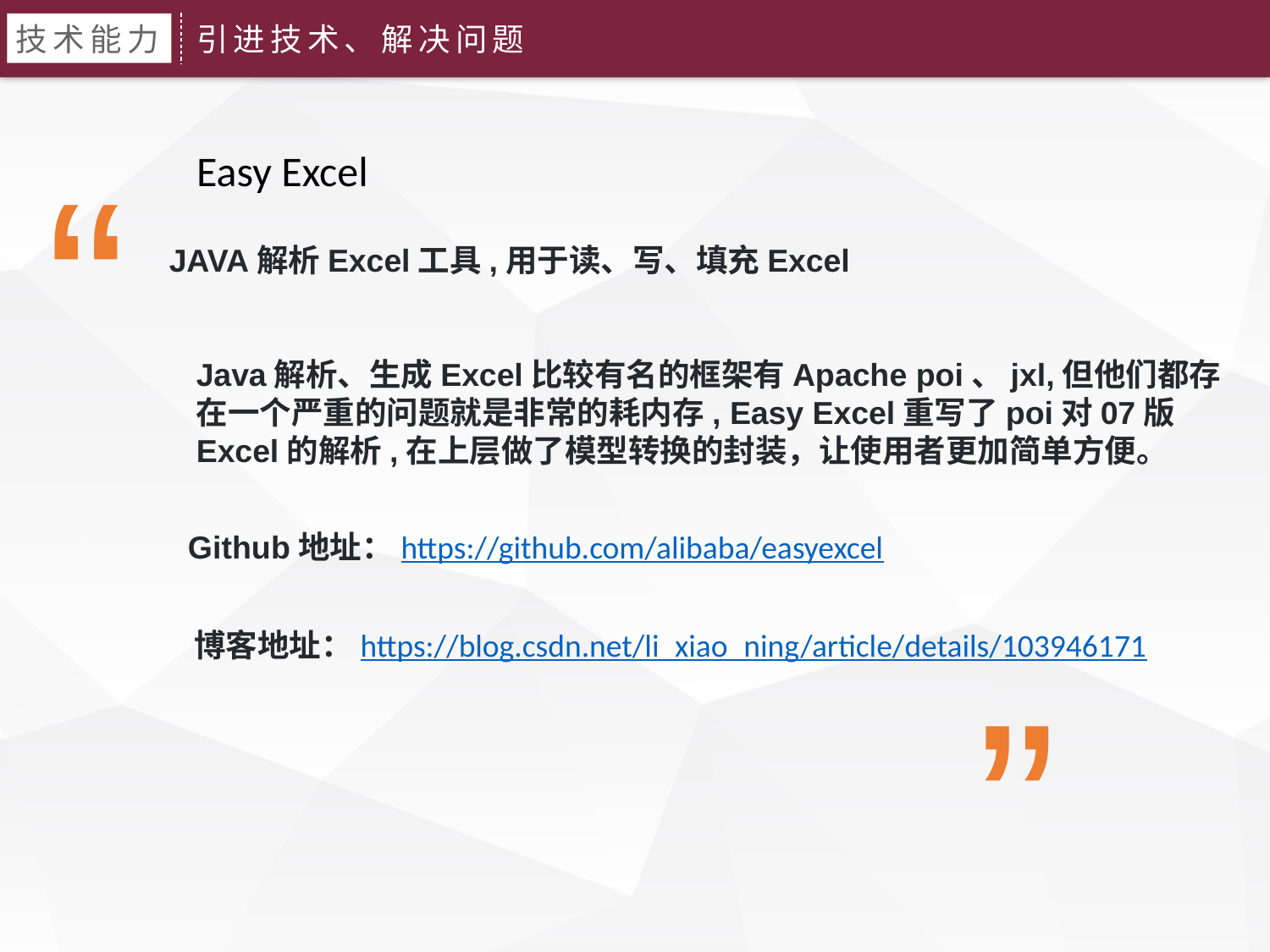

技术能力
引进技术、解决问题

“
Easy Excel
JAVA解析Excel工具,用于读、写、填充Excel
Java解析、生成Excel比较有名的框架有Apache poi、jxl,但他们都存在一个严重的问题就是非常的耗内存, Easy Excel重写了poi对07版Excel的解析,在上层做了模型转换的封装，让使用者更加简单方便。
Github地址：https://github.com/alibaba/easyexcel
博客地址：https://blog.csdn.net/li_xiao_ning/article/details/103946171
”